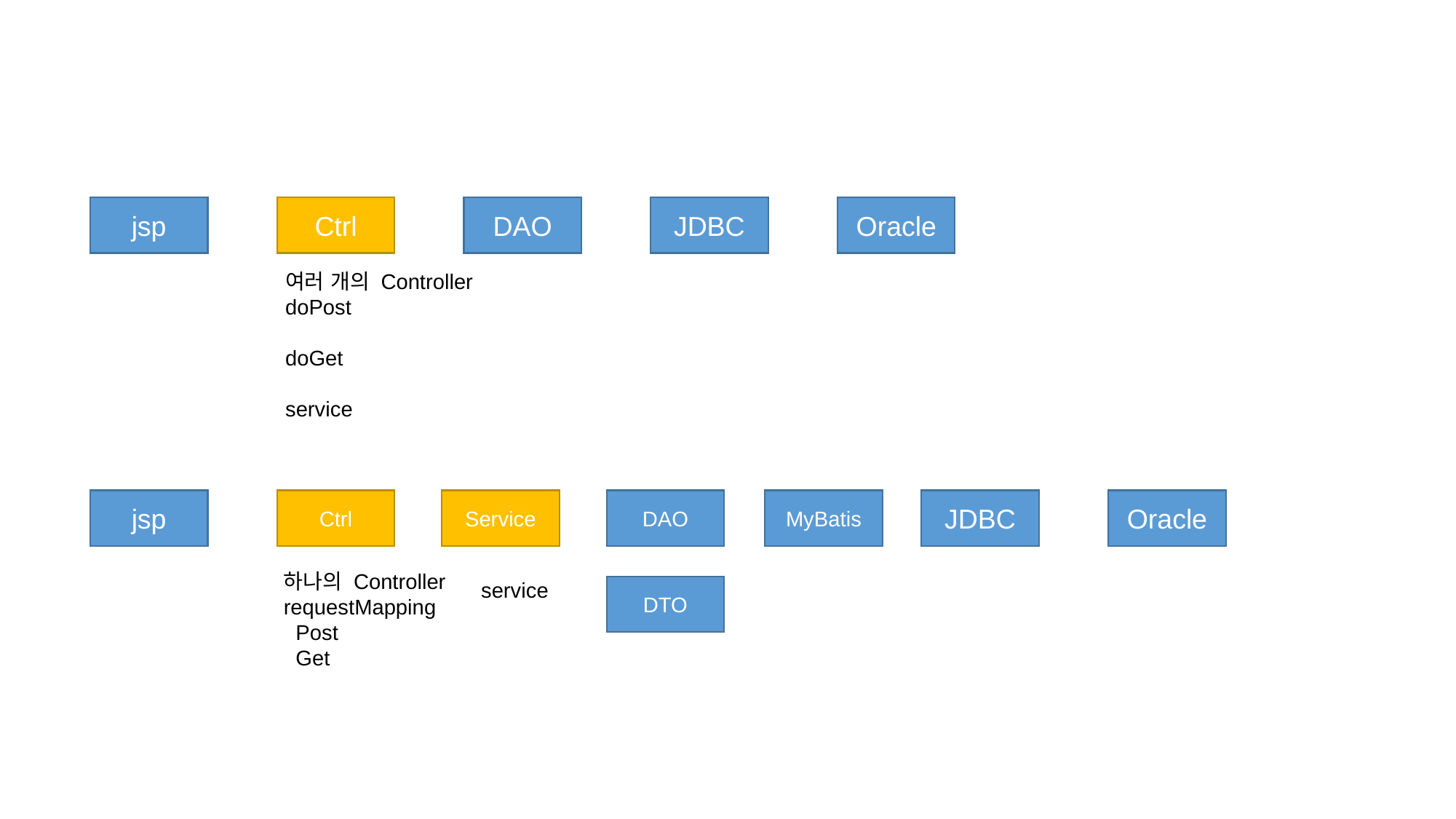

jsp
Ctrl
DAO
JDBC
Oracle
여러 개의 Controller
doPost

doGet

service
jsp
Ctrl
Service
DAO
MyBatis
JDBC
Oracle
하나의 Controller
requestMapping
  Post
  Get
service
DTO